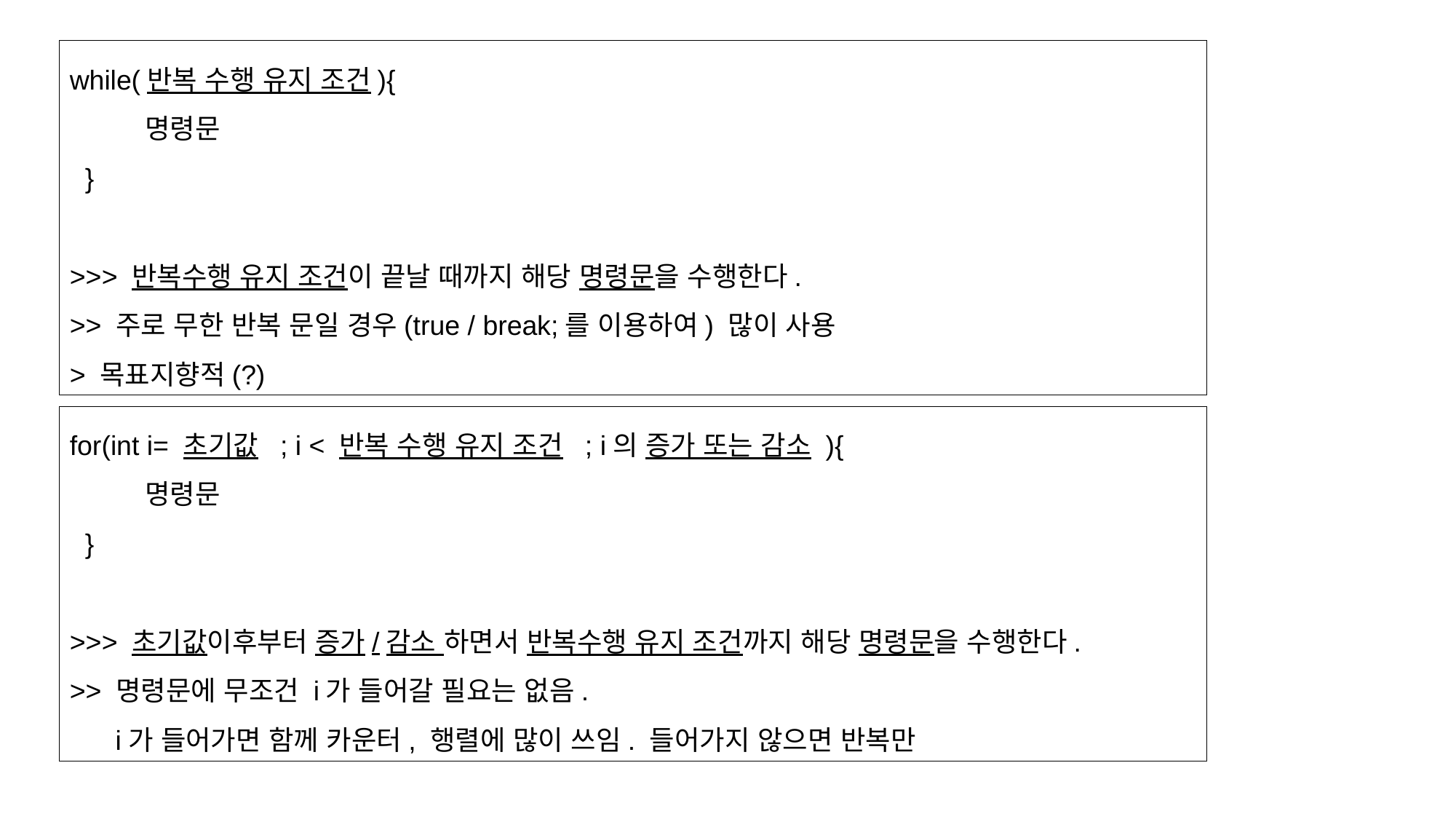

while(반복 수행 유지 조건){
         명령문
  }

>>> 반복수행 유지 조건이 끝날 때까지 해당 명령문을 수행한다.
>> 주로 무한 반복 문일 경우(true / break;를 이용하여) 많이 사용
> 목표지향적(?)
for(int i= 초기값  ; i < 반복 수행 유지 조건  ; i의 증가 또는 감소 ){
         명령문
  }

>>> 초기값이후부터 증가/감소 하면서 반복수행 유지 조건까지 해당 명령문을 수행한다.
>> 명령문에 무조건 i가 들어갈 필요는 없음.
      i가 들어가면 함께 카운터, 행렬에 많이 쓰임. 들어가지 않으면 반복만